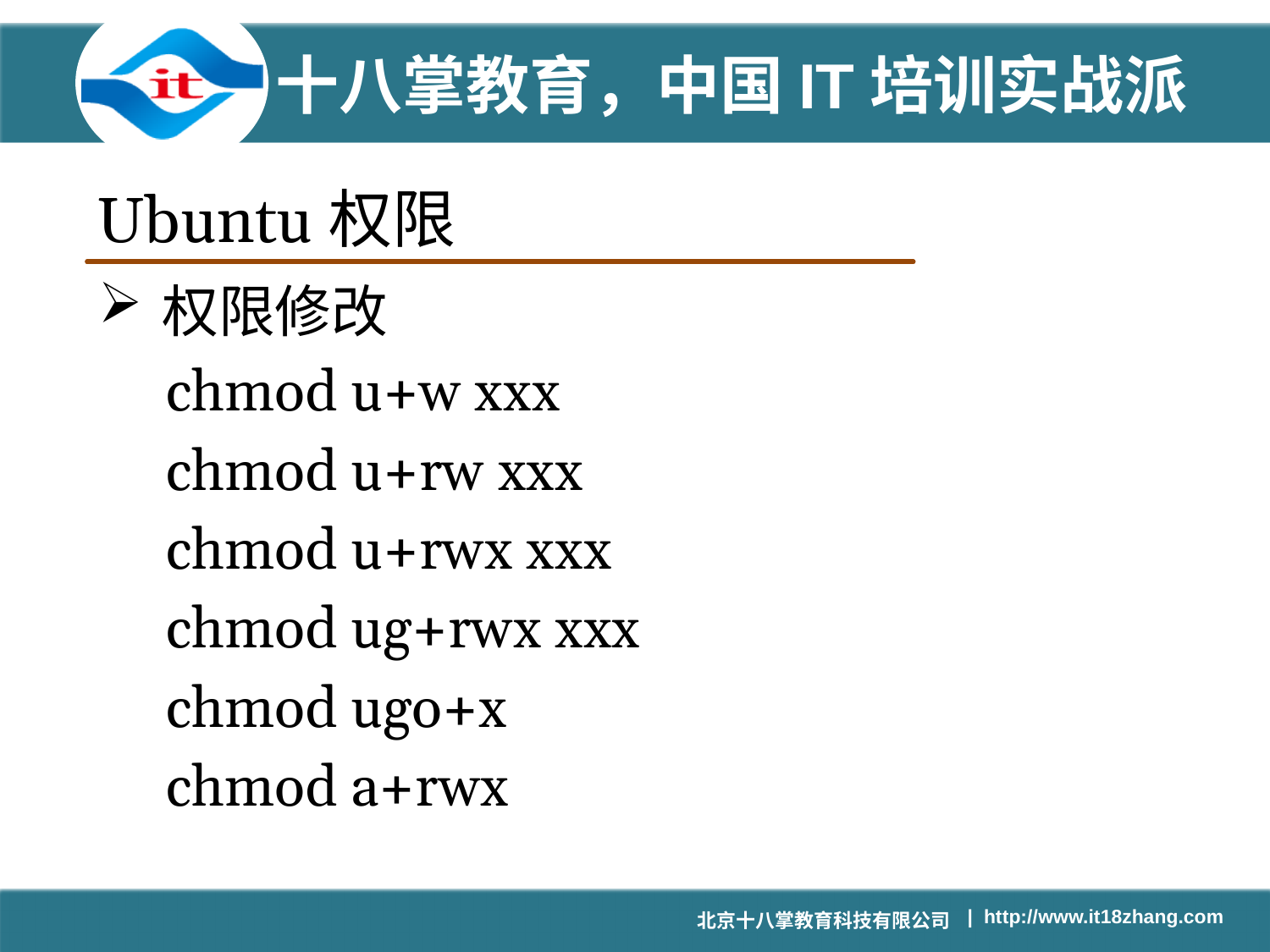

# Ubuntu权限
权限修改
     chmod u+w xxx
     chmod u+rw xxx
     chmod u+rwx xxx
     chmod ug+rwx xxx
     chmod ugo+x
     chmod a+rwx